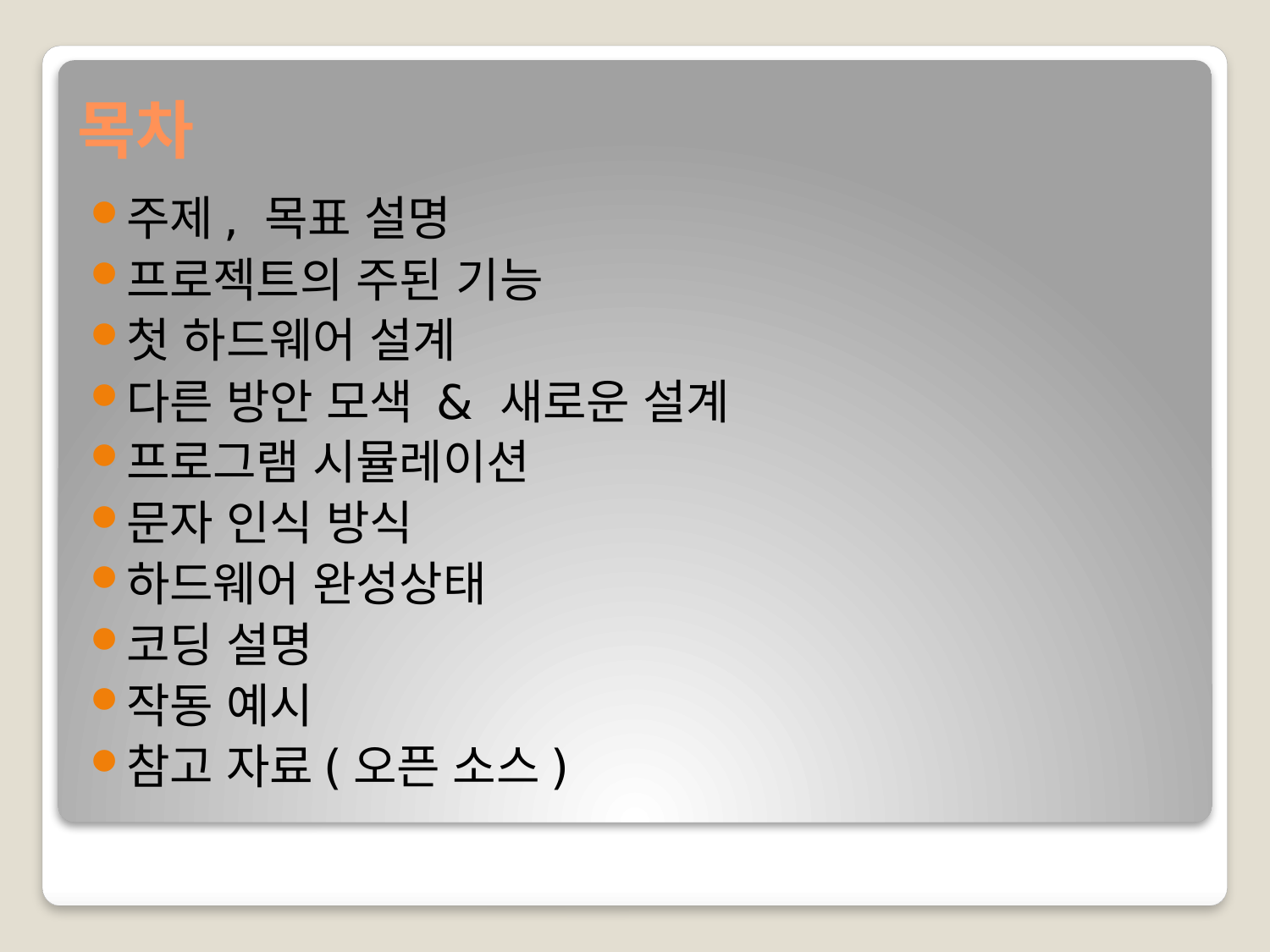

# 목차
주제, 목표 설명
프로젝트의 주된 기능
첫 하드웨어 설계
다른 방안 모색 & 새로운 설계
프로그램 시뮬레이션
문자 인식 방식
하드웨어 완성상태
코딩 설명
작동 예시
참고 자료(오픈 소스)